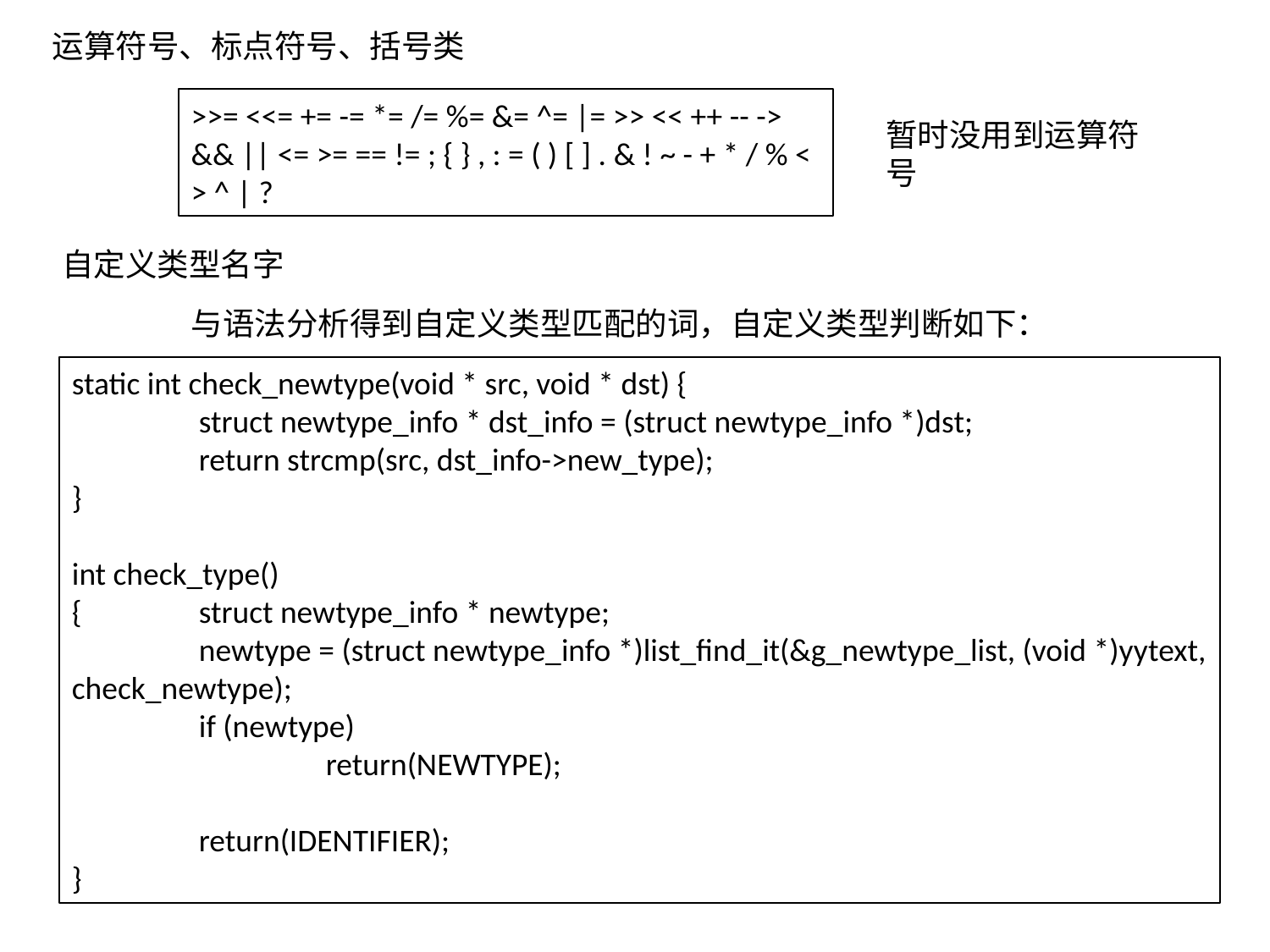

运算符号、标点符号、括号类
>>= <<= += -= *= /= %= &= ^= |= >> << ++ -- -> && || <= >= == != ; { } , : = ( ) [ ] . & ! ~ - + * / % < > ^ | ?
暂时没用到运算符号
自定义类型名字
与语法分析得到自定义类型匹配的词，自定义类型判断如下：
static int check_newtype(void * src, void * dst) {
	struct newtype_info * dst_info = (struct newtype_info *)dst;
	return strcmp(src, dst_info->new_type);
}

int check_type()
{	struct newtype_info * newtype;
	newtype = (struct newtype_info *)list_find_it(&g_newtype_list, (void *)yytext, check_newtype);
	if (newtype)
		return(NEWTYPE);

	return(IDENTIFIER);
}